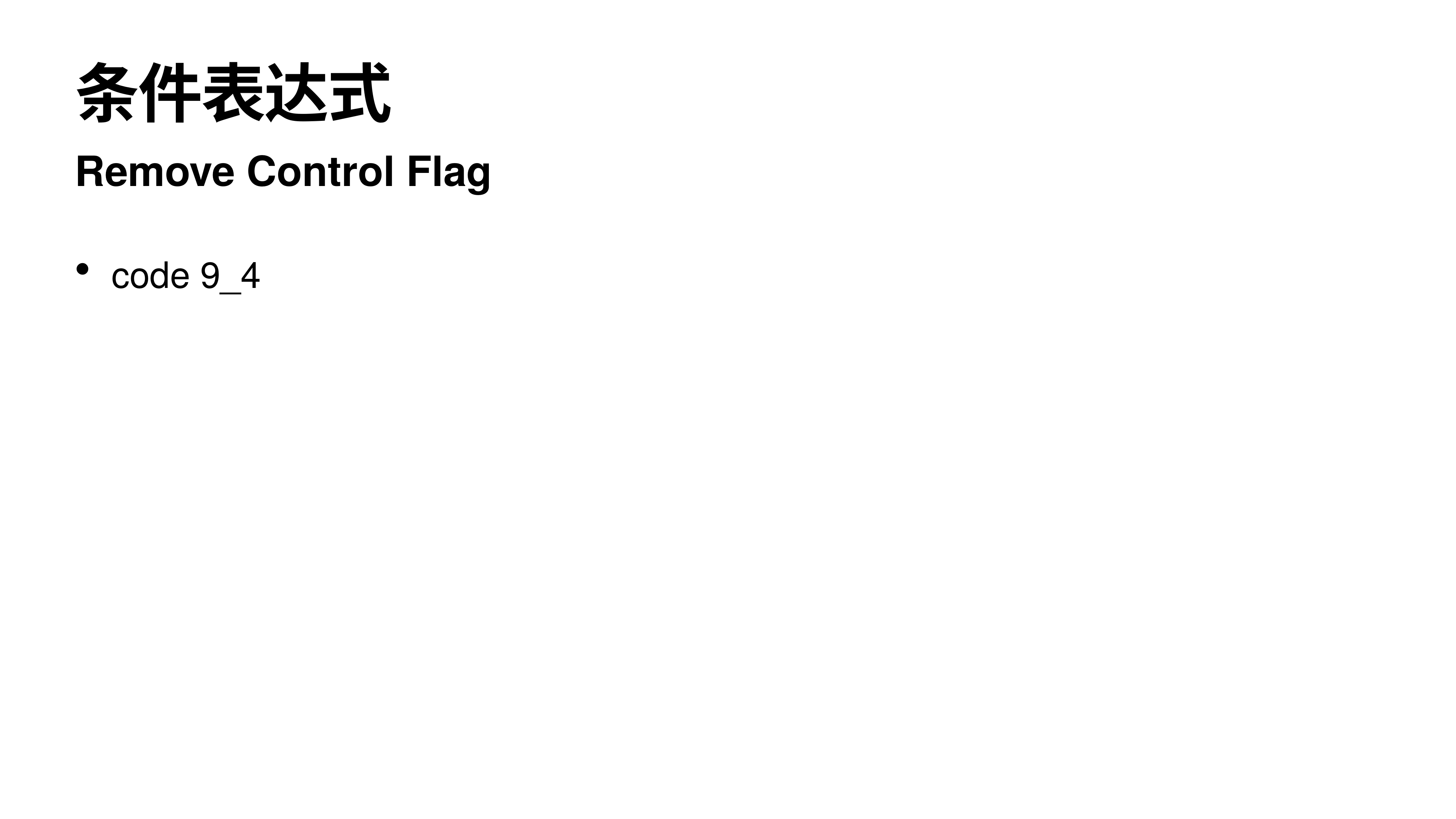

# 条件表达式
Remove Control Flag

code 9_4